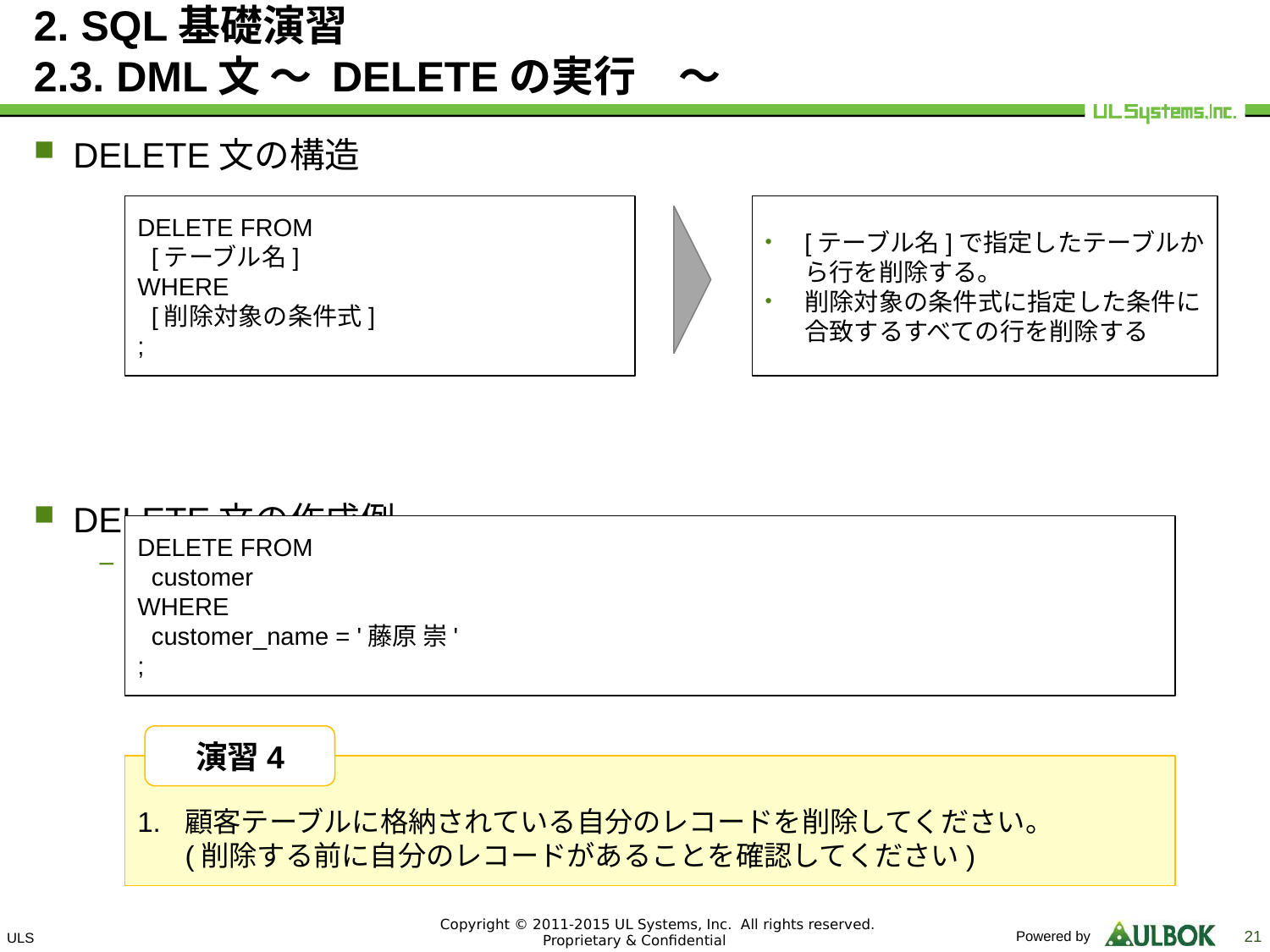

# 2. SQL基礎演習 2.3. DML文 ～ DELETEの実行　～
DELETE文の構造

DELETE文の作成例
顧客テーブルから、顧客名が「藤原 崇」の行を削除する
DELETE FROM
  [テーブル名]
WHERE
  [削除対象の条件式]
;
[テーブル名]で指定したテーブルから行を削除する。
削除対象の条件式に指定した条件に合致するすべての行を削除する

DELETE FROM
  customer
WHERE
  customer_name = '藤原 崇'
;
演習4

顧客テーブルに格納されている自分のレコードを削除してください。
(削除する前に自分のレコードがあることを確認してください)